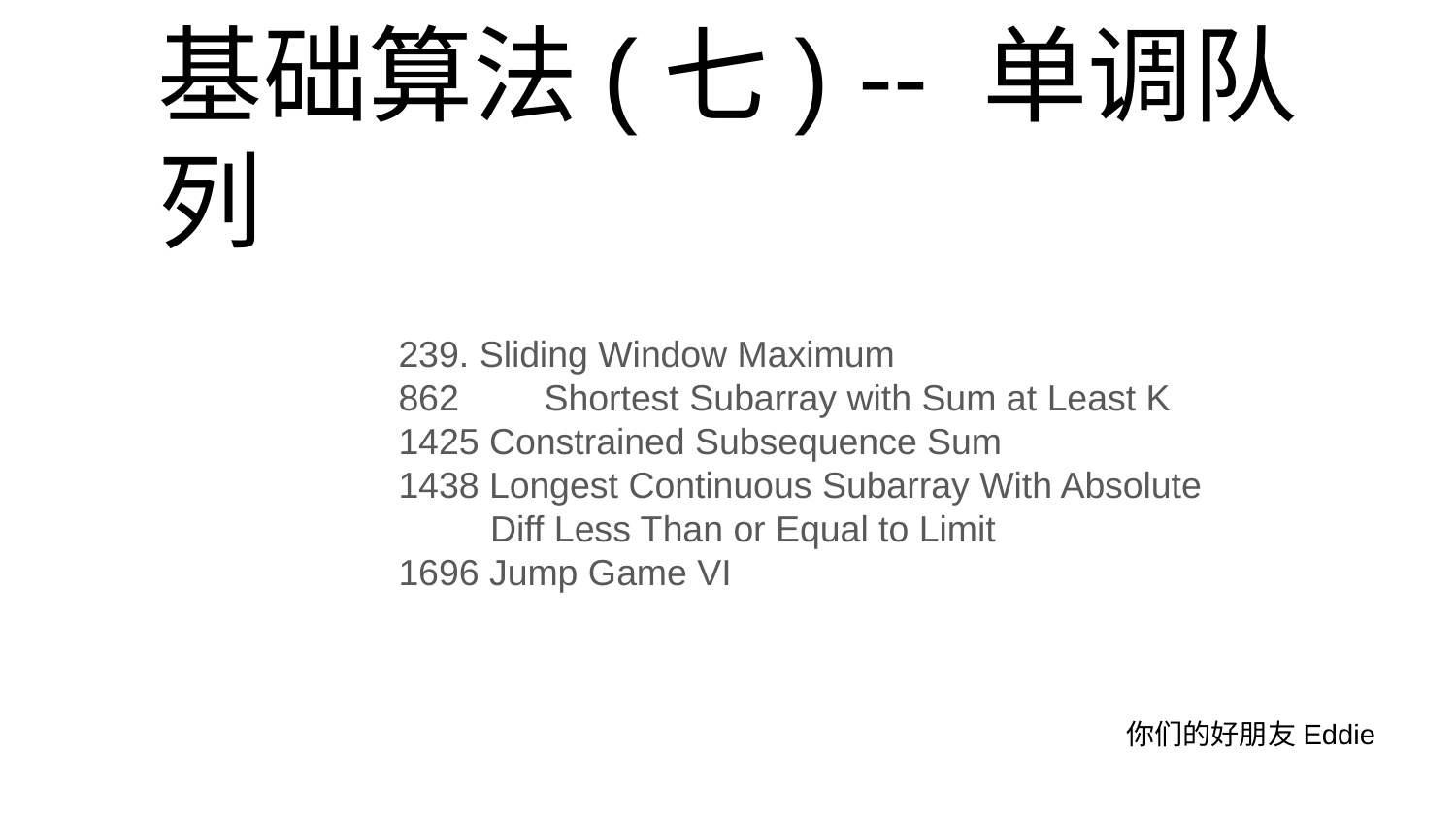

# 基础算法(七) -- 单调队列
239. Sliding Window Maximum
862	Shortest Subarray with Sum at Least K
1425 Constrained Subsequence Sum
1438 Longest Continuous Subarray With Absolute
         Diff Less Than or Equal to Limit
1696 Jump Game VI
你们的好朋友Eddie